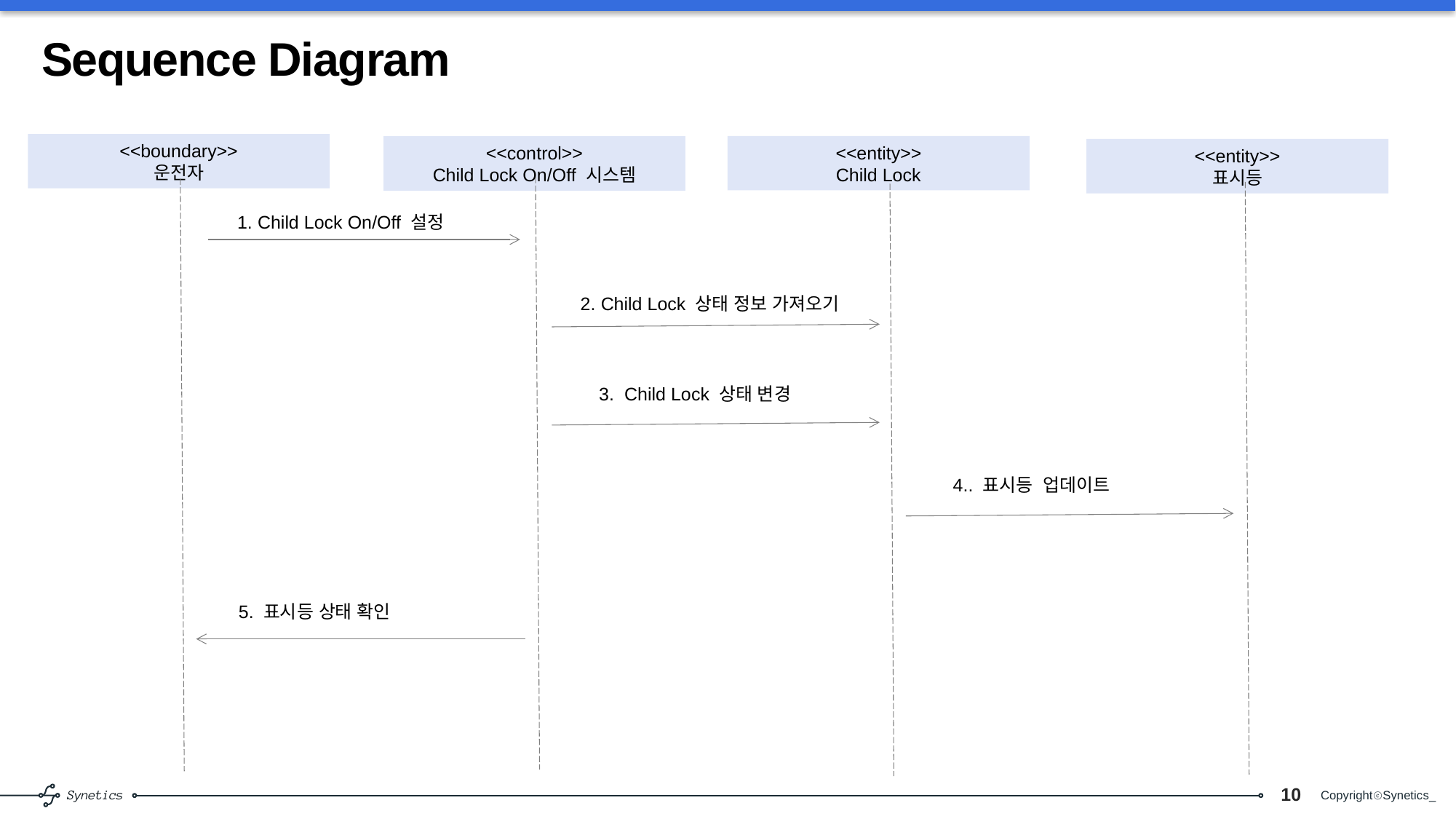

# Sequence Diagram
<<boundary>>
운전자
<<entity>>
Child Lock
<<control>>
Child Lock On/Off 시스템
<<entity>>
표시등
1. Child Lock On/Off 설정
2. Child Lock 상태 정보 가져오기
3.  Child Lock 상태 변경
4.. 표시등  업데이트
5. 표시등 상태 확인